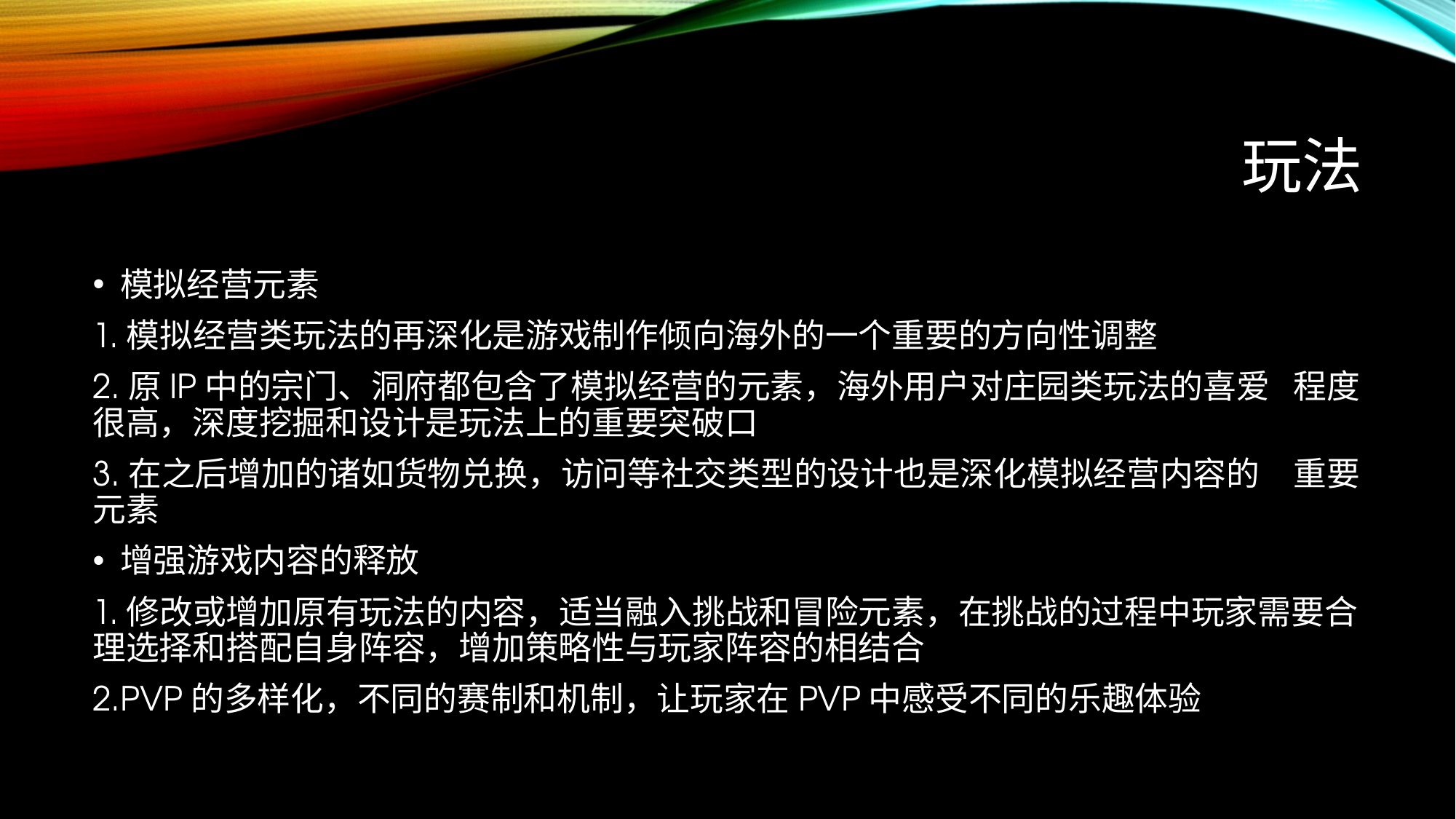

# 玩法
模拟经营元素
1.模拟经营类玩法的再深化是游戏制作倾向海外的一个重要的方向性调整
2.原IP中的宗门、洞府都包含了模拟经营的元素，海外用户对庄园类玩法的喜爱	程度很高，深度挖掘和设计是玩法上的重要突破口
3.在之后增加的诸如货物兑换，访问等社交类型的设计也是深化模拟经营内容的	重要元素
增强游戏内容的释放
1.修改或增加原有玩法的内容，适当融入挑战和冒险元素，在挑战的过程中玩家需要合理选择和搭配自身阵容，增加策略性与玩家阵容的相结合
2.PVP的多样化，不同的赛制和机制，让玩家在PVP中感受不同的乐趣体验